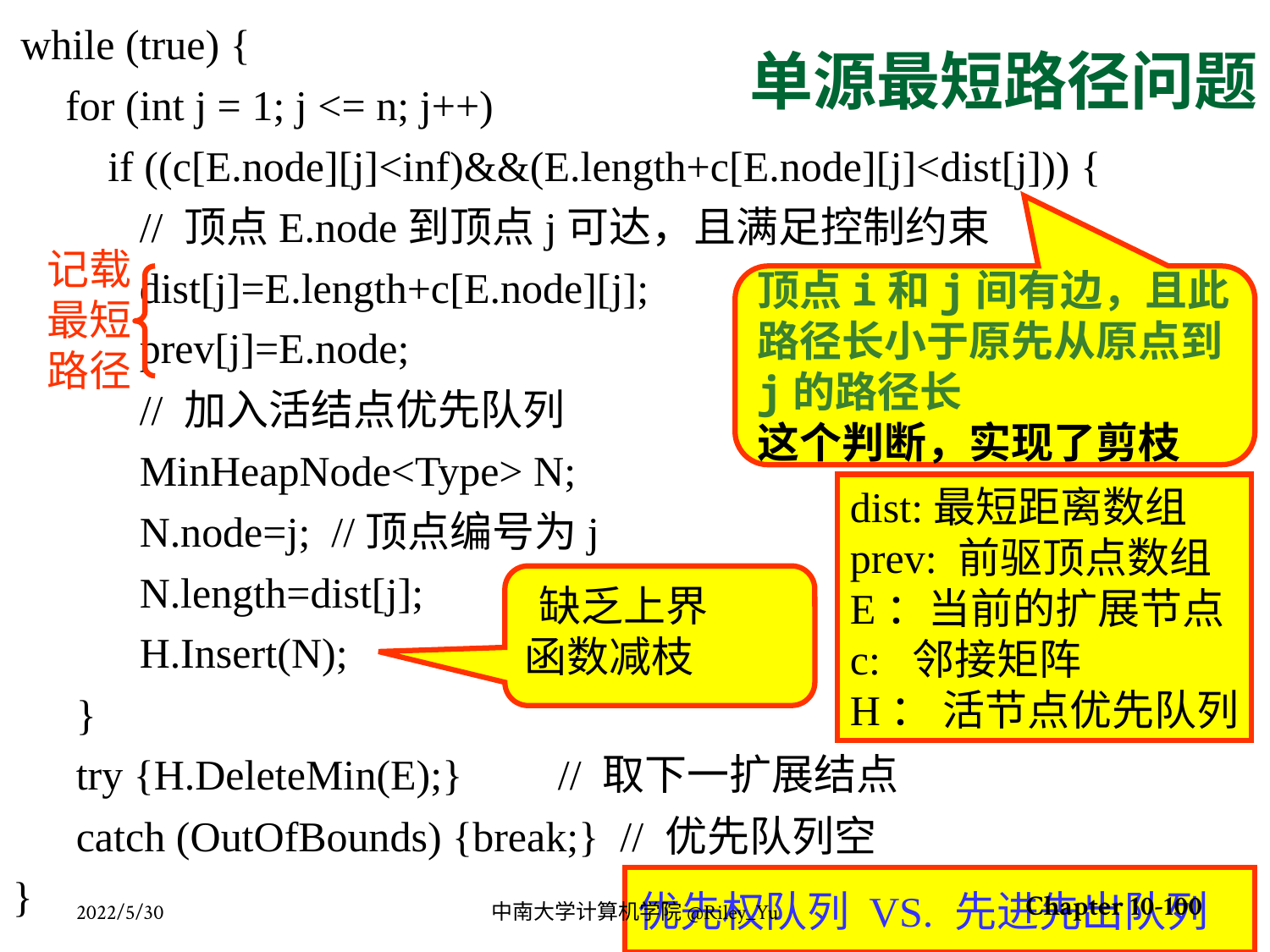

# 单源最短路径问题
 while (true) {
     for (int j = 1; j <= n; j++)
         if ((c[E.node][j]<inf)&&(E.length+c[E.node][j]<dist[j])) {
            // 顶点E.node到顶点j可达，且满足控制约束
            dist[j]=E.length+c[E.node][j];
            prev[j]=E.node;
            // 加入活结点优先队列
            MinHeapNode<Type> N;
            N.node=j;  //顶点编号为j
            N.length=dist[j];
            H.Insert(N);
      }
      try {H.DeleteMin(E);}         // 取下一扩展结点
      catch (OutOfBounds) {break;}  // 优先队列空
}
记载最短路径

顶点i和j间有边，且此路径长小于原先从原点到j的路径长
这个判断，实现了剪枝
dist:最短距离数组
prev: 前驱顶点数组
E：当前的扩展节点
c:  邻接矩阵
H： 活节点优先队列
 缺乏上界
函数减枝
Chapter 10-100
2022/5/30
中南大学计算机学院@Riley_Yu
优先权队列 VS. 先进先出队列